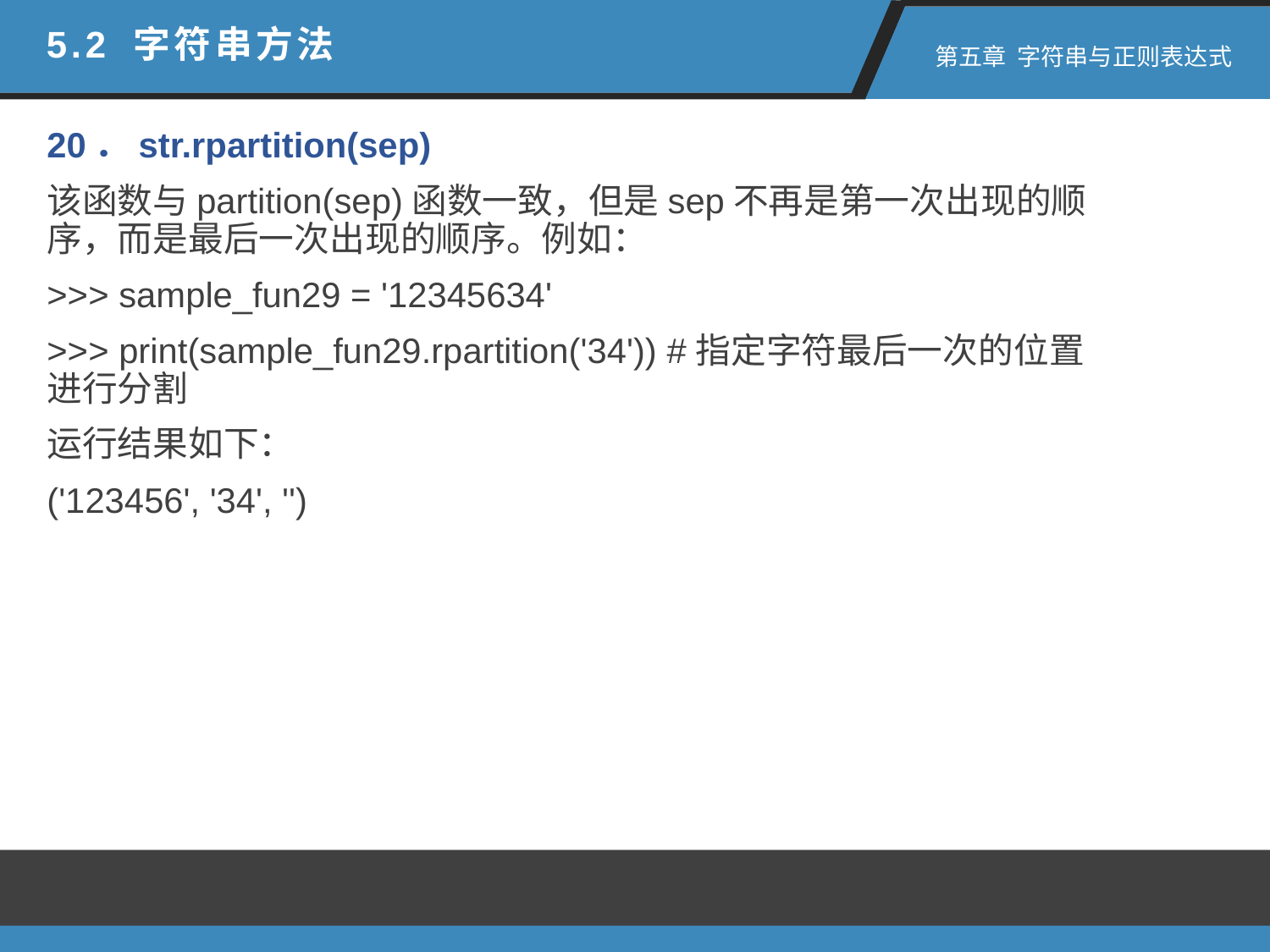

5.2 字符串方法
  第五章  字符串与正则表达式
20．str.rpartition(sep)
该函数与partition(sep)函数一致，但是sep不再是第一次出现的顺序，而是最后一次出现的顺序。例如：
>>> sample_fun29 = '12345634'
>>> print(sample_fun29.rpartition('34')) #指定字符最后一次的位置进行分割
运行结果如下：
('123456', '34', '')